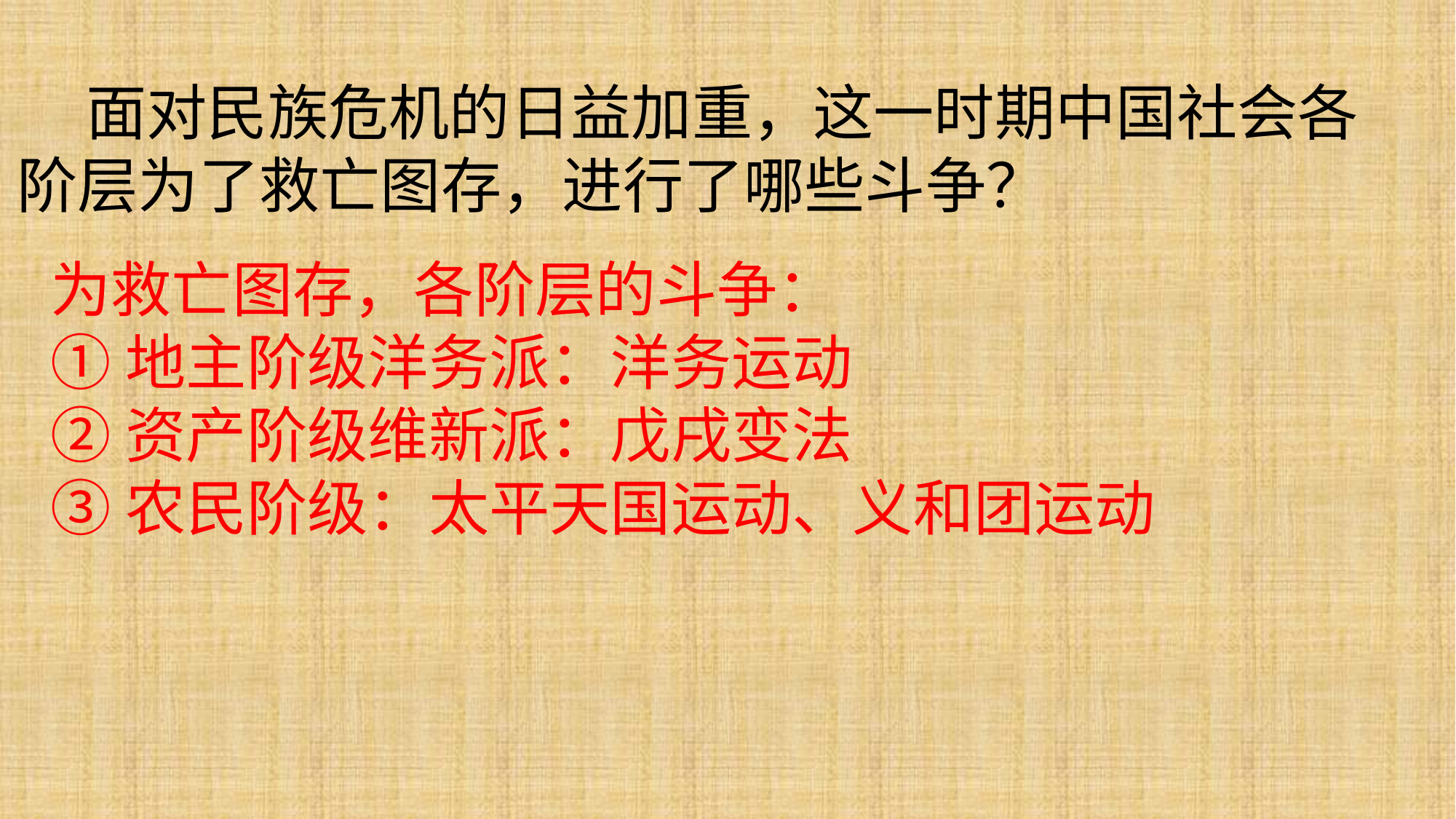

面对民族危机的日益加重，这一时期中国社会各阶层为了救亡图存，进行了哪些斗争？
为救亡图存，各阶层的斗争：
①地主阶级洋务派：洋务运动
②资产阶级维新派：戊戌变法
③农民阶级：太平天国运动、义和团运动